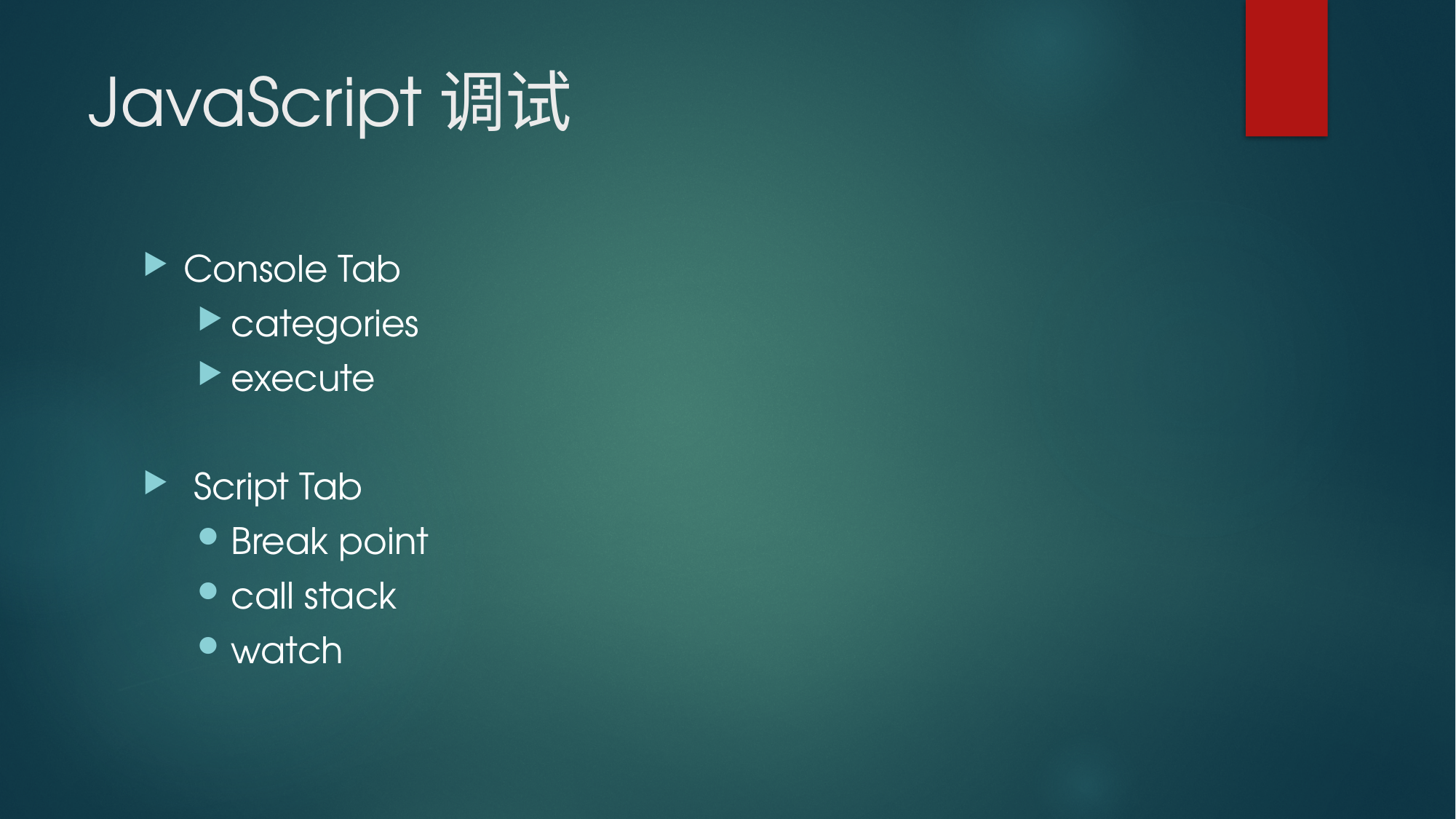

# JavaScript调试
Console Tab
categories
execute

 Script Tab
Break point
call stack
watch